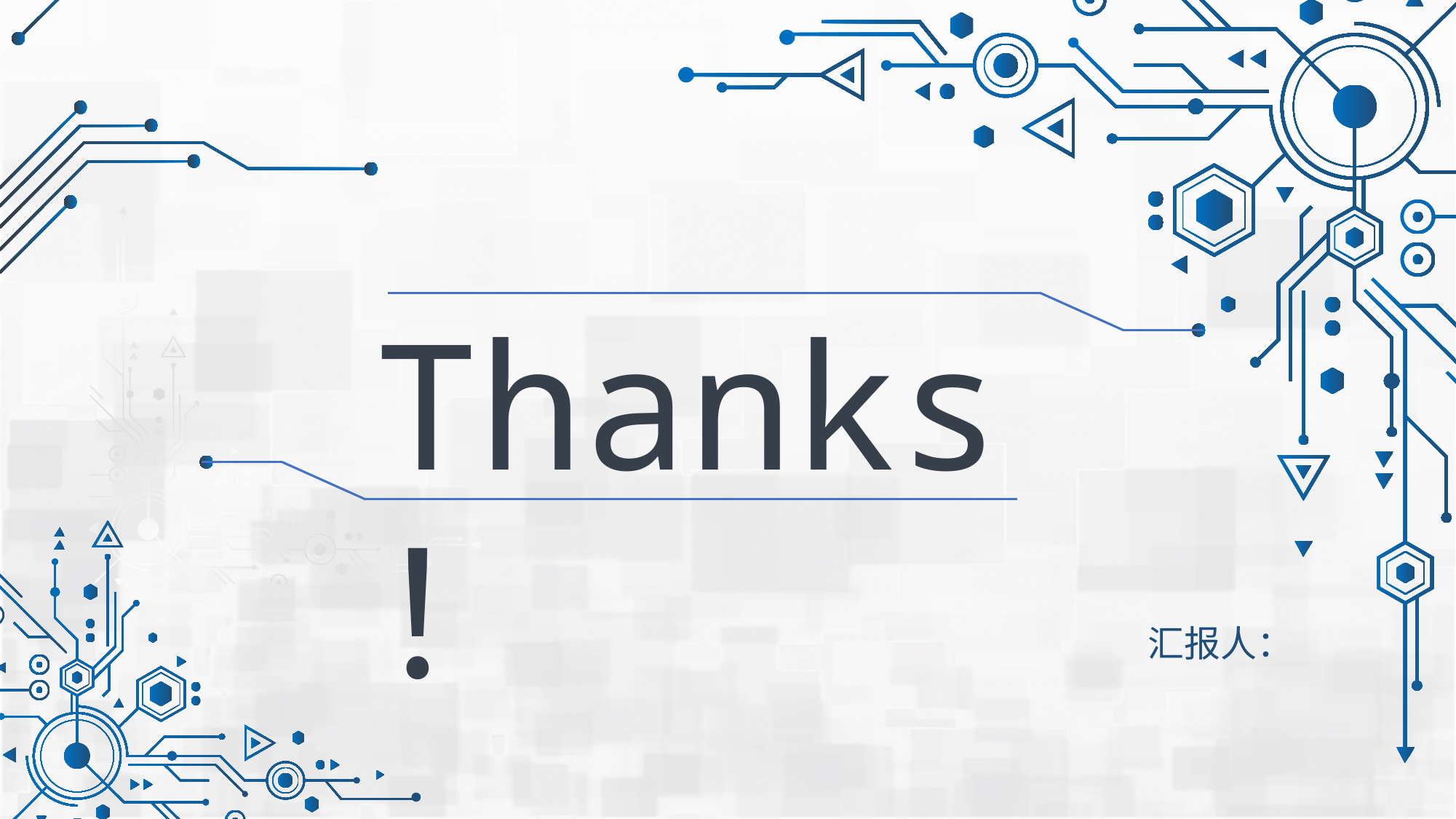

Thanks！

汇报人：
PPT定制: 静水流深工作室
QQ:    276060523
电话:  18928897164
微信:  whishile